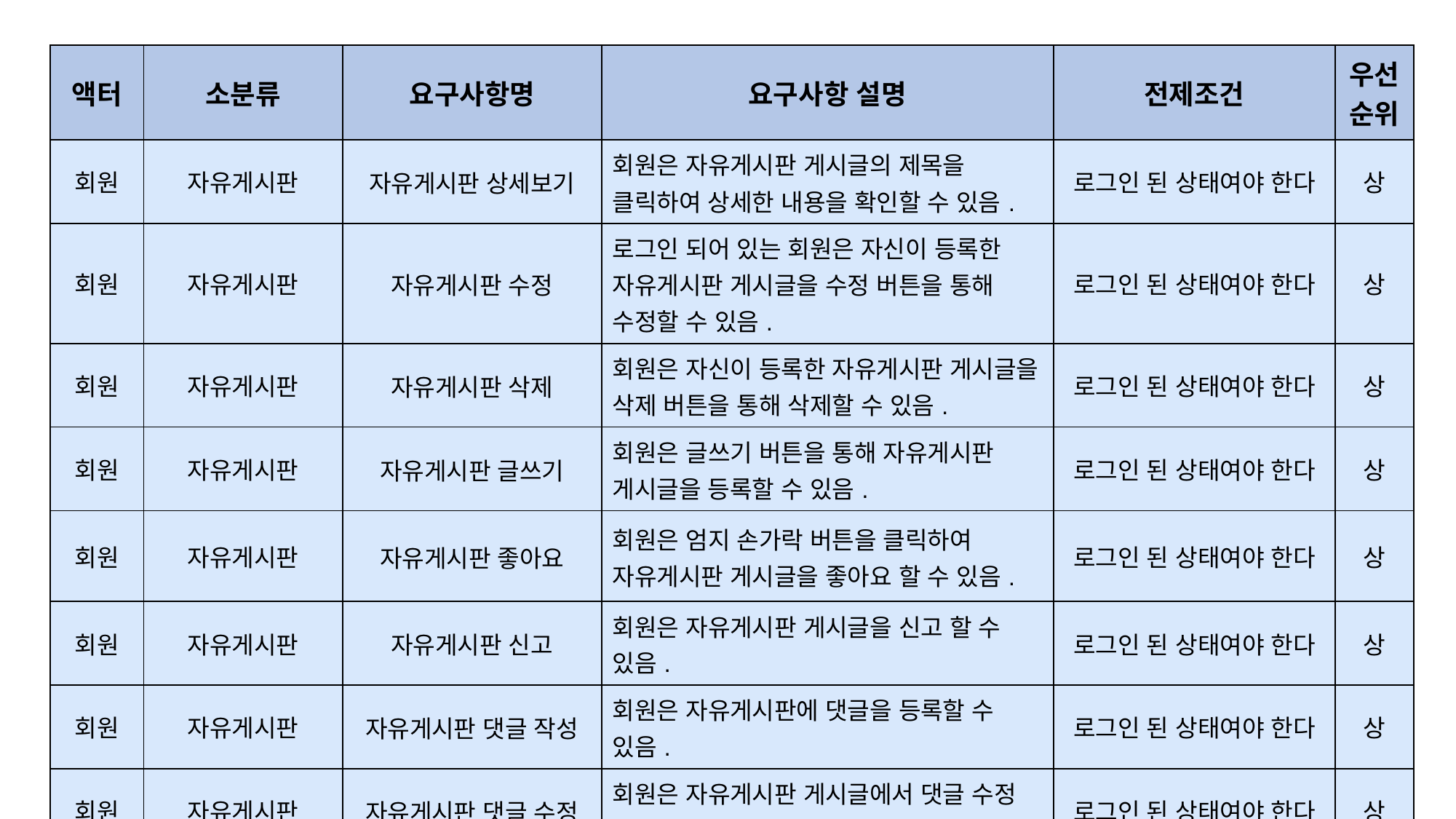

| 액터 | 소분류 | 요구사항명 | 요구사항 설명 | 전제조건 | 우선순위 |
| --- | --- | --- | --- | --- | --- |
| 회원 | 자유게시판 | 자유게시판 상세보기 | 회원은 자유게시판 게시글의 제목을 클릭하여 상세한 내용을 확인할 수 있음. | 로그인 된 상태여야 한다 | 상 |
| 회원 | 자유게시판 | 자유게시판 수정 | 로그인 되어 있는 회원은 자신이 등록한 자유게시판 게시글을 수정 버튼을 통해 수정할 수 있음. | 로그인 된 상태여야 한다 | 상 |
| 회원 | 자유게시판 | 자유게시판 삭제 | 회원은 자신이 등록한 자유게시판 게시글을 삭제 버튼을 통해 삭제할 수 있음. | 로그인 된 상태여야 한다 | 상 |
| 회원 | 자유게시판 | 자유게시판 글쓰기 | 회원은 글쓰기 버튼을 통해 자유게시판 게시글을 등록할 수 있음. | 로그인 된 상태여야 한다 | 상 |
| 회원 | 자유게시판 | 자유게시판 좋아요 | 회원은 엄지 손가락 버튼을 클릭하여 자유게시판 게시글을 좋아요 할 수 있음. | 로그인 된 상태여야 한다 | 상 |
| 회원 | 자유게시판 | 자유게시판 신고 | 회원은 자유게시판 게시글을 신고 할 수 있음. | 로그인 된 상태여야 한다 | 상 |
| 회원 | 자유게시판 | 자유게시판 댓글 작성 | 회원은 자유게시판에 댓글을 등록할 수 있음. | 로그인 된 상태여야 한다 | 상 |
| 회원 | 자유게시판 | 자유게시판 댓글 수정 | 회원은 자유게시판 게시글에서 댓글 수정 할 수 있음. | 로그인 된 상태여야 한다 | 상 |